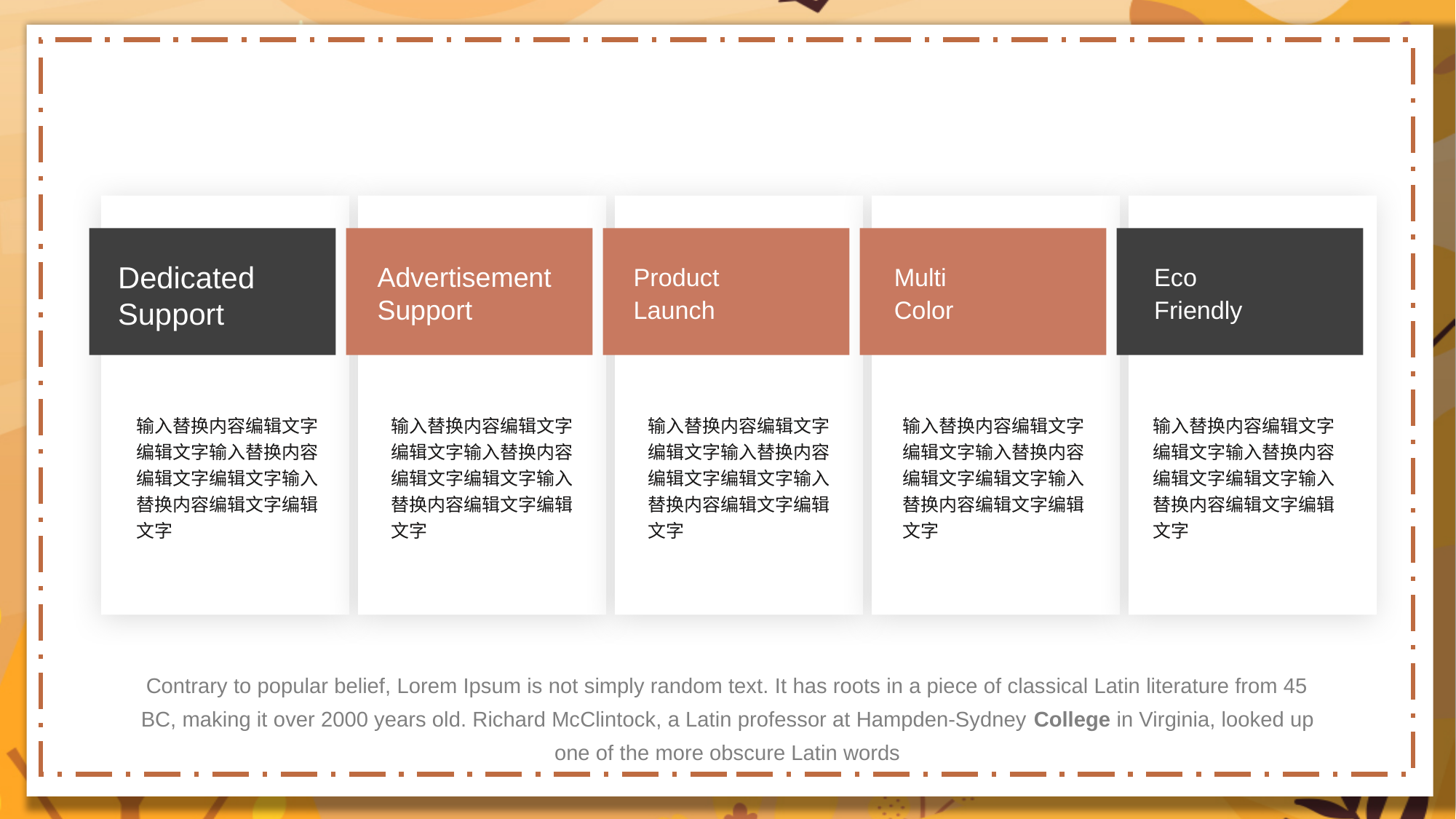

Dedicated
Support
Product
Launch
Multi
Color
Eco
Friendly
Advertisement
Support
输入替换内容编辑文字编辑文字输入替换内容编辑文字编辑文字输入替换内容编辑文字编辑文字
输入替换内容编辑文字编辑文字输入替换内容编辑文字编辑文字输入替换内容编辑文字编辑文字
输入替换内容编辑文字编辑文字输入替换内容编辑文字编辑文字输入替换内容编辑文字编辑文字
输入替换内容编辑文字编辑文字输入替换内容编辑文字编辑文字输入替换内容编辑文字编辑文字
输入替换内容编辑文字编辑文字输入替换内容编辑文字编辑文字输入替换内容编辑文字编辑文字
Contrary to popular belief, Lorem Ipsum is not simply random text. It has roots in a piece of classical Latin literature from 45 BC, making it over 2000 years old. Richard McClintock, a Latin professor at Hampden-Sydney College in Virginia, looked up one of the more obscure Latin words